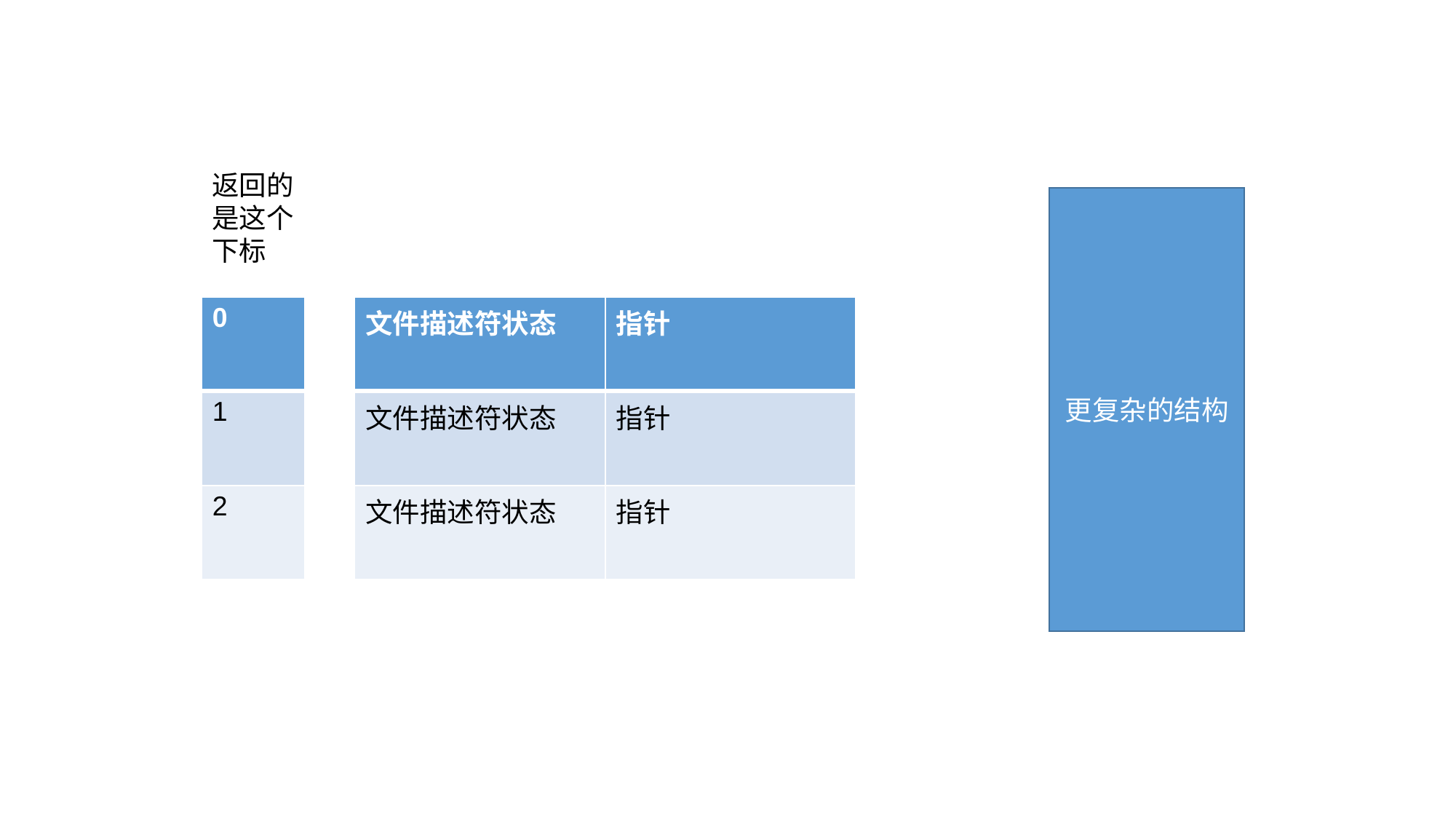

返回的是这个下标
更复杂的结构
| 0 |
| --- |
| 1 |
| 2 |
| 文件描述符状态 | 指针 |
| --- | --- |
| 文件描述符状态 | 指针 |
| 文件描述符状态 | 指针 |